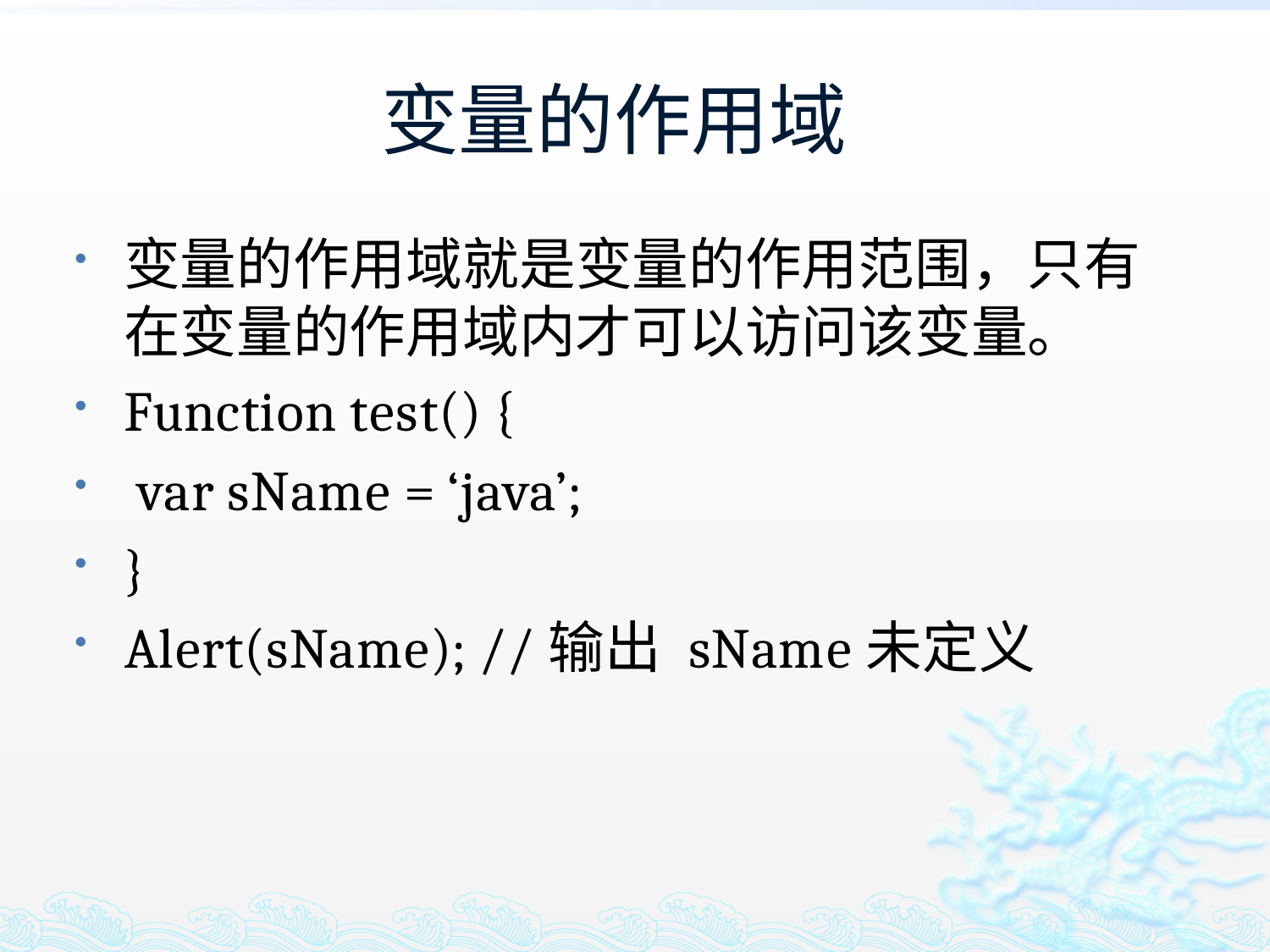

# 变量的作用域
变量的作用域就是变量的作用范围，只有在变量的作用域内才可以访问该变量。
Function test() {
 var sName = ‘java’;
}
Alert(sName); //输出 sName未定义